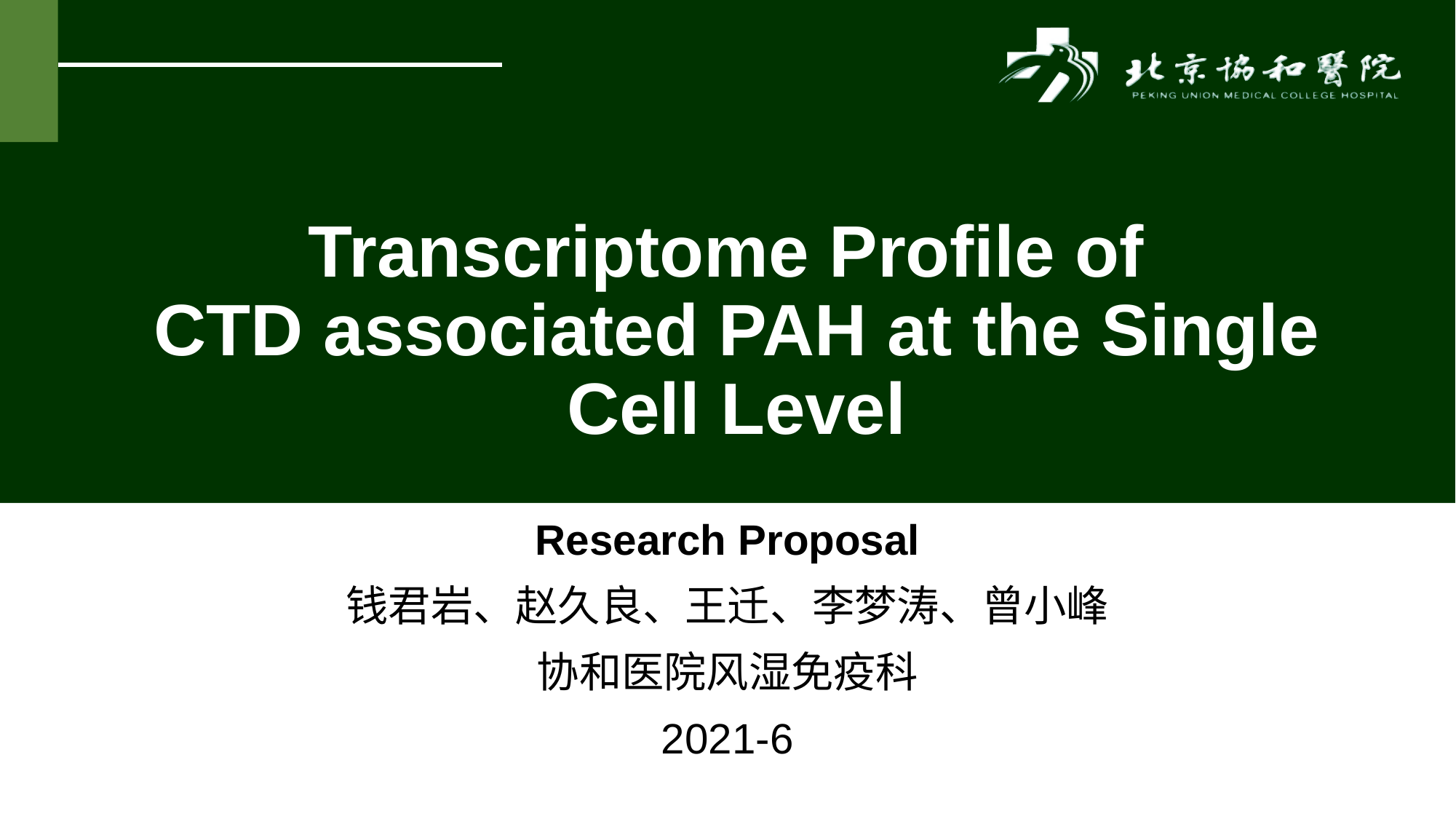

# Transcriptome Profile of CTD associated PAH at the Single Cell Level
Research Proposal
钱君岩、赵久良、王迁、李梦涛、曾小峰
协和医院风湿免疫科
2021-6